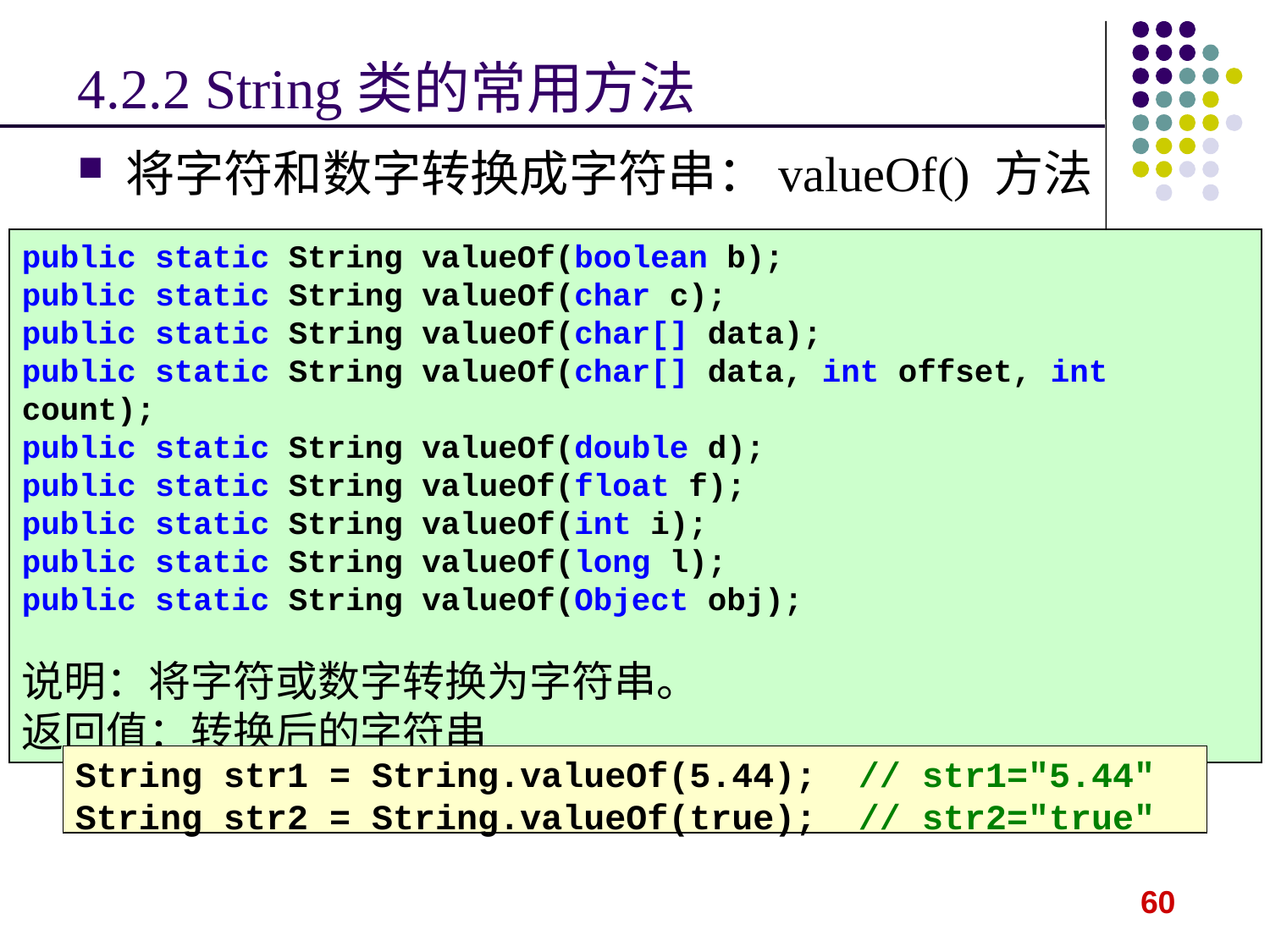

4.2.2 String类的常用方法
将字符和数字转换成字符串：valueOf() 方法
public static String valueOf(boolean b);
public static String valueOf(char c);
public static String valueOf(char[] data);
public static String valueOf(char[] data, int offset, int count);
public static String valueOf(double d);
public static String valueOf(float f);
public static String valueOf(int i);
public static String valueOf(long l);
public static String valueOf(Object obj);

说明：将字符或数字转换为字符串。
返回值：转换后的字符串
String str1 = String.valueOf(5.44);  // str1="5.44"
String str2 = String.valueOf(true);  // str2="true"